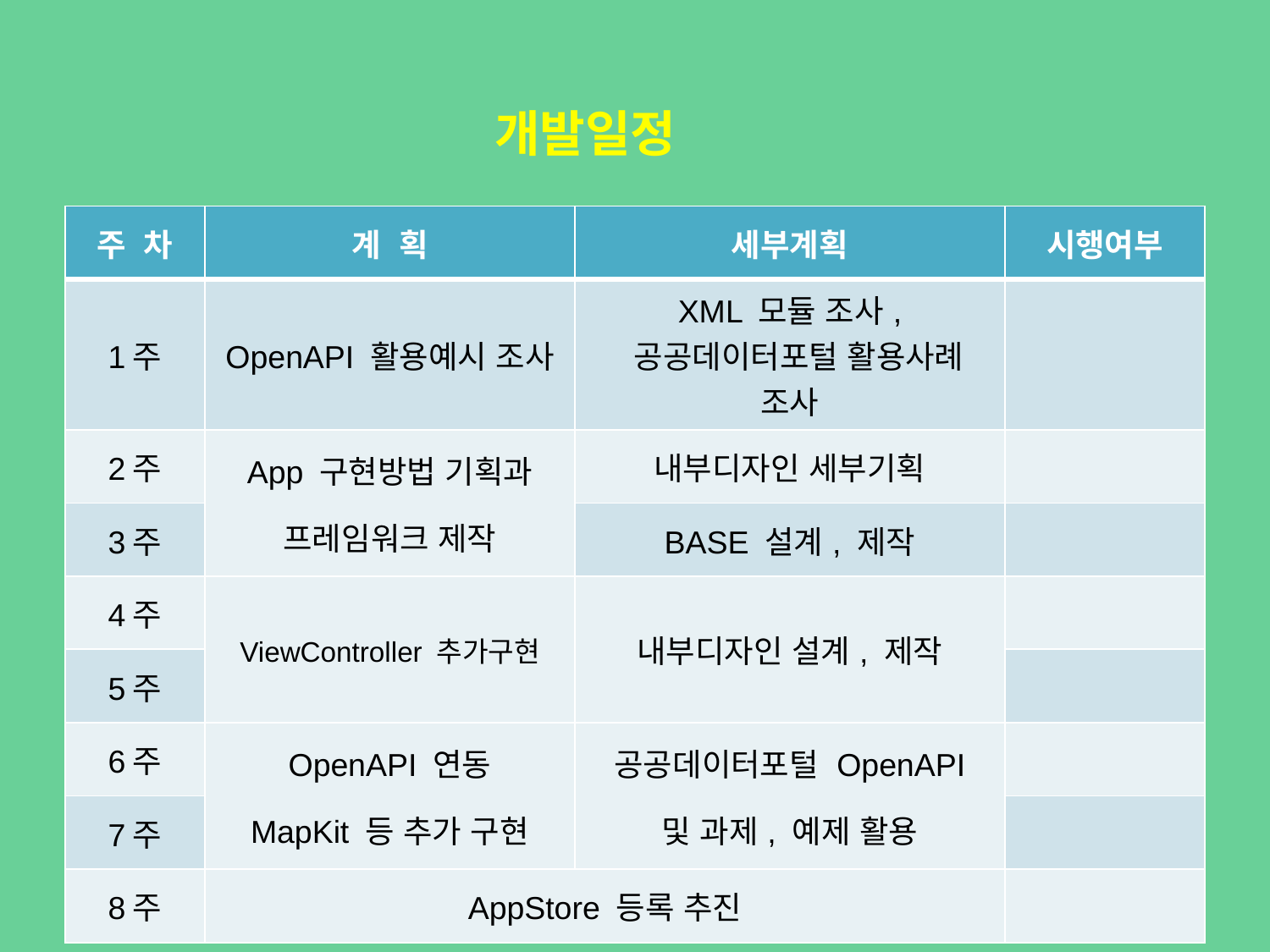

# 개발일정
| 주 차 | 계 획 | 세부계획 | 시행여부 |
| --- | --- | --- | --- |
| 1주 | OpenAPI 활용예시 조사 | XML 모듈 조사, 공공데이터포털 활용사례 조사 |  |
| 2주 | App 구현방법 기획과 프레임워크 제작 | 내부디자인 세부기획 |  |
| 3주 |  | BASE 설계, 제작 |  |
| 4주 | ViewController 추가구현 | 내부디자인 설계, 제작 |  |
| 5주 |  |  |  |
| 6주 | OpenAPI 연동 MapKit 등 추가 구현 | 공공데이터포털 OpenAPI 및 과제, 예제 활용 |  |
| 7주 |  |  |  |
| 8주 | AppStore 등록 추진 |  |  |